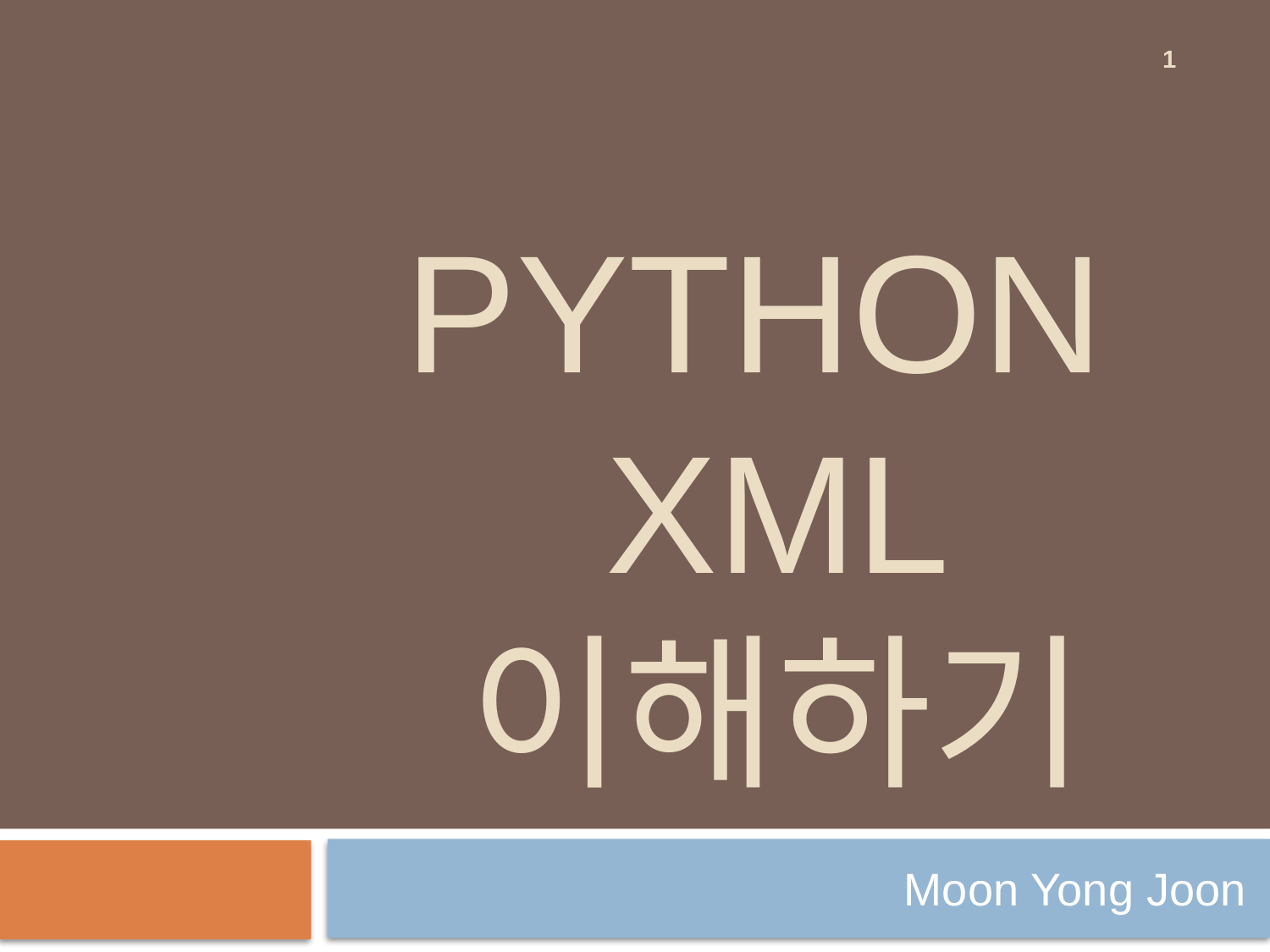

1
# Python XML 이해하기
Moon Yong Joon